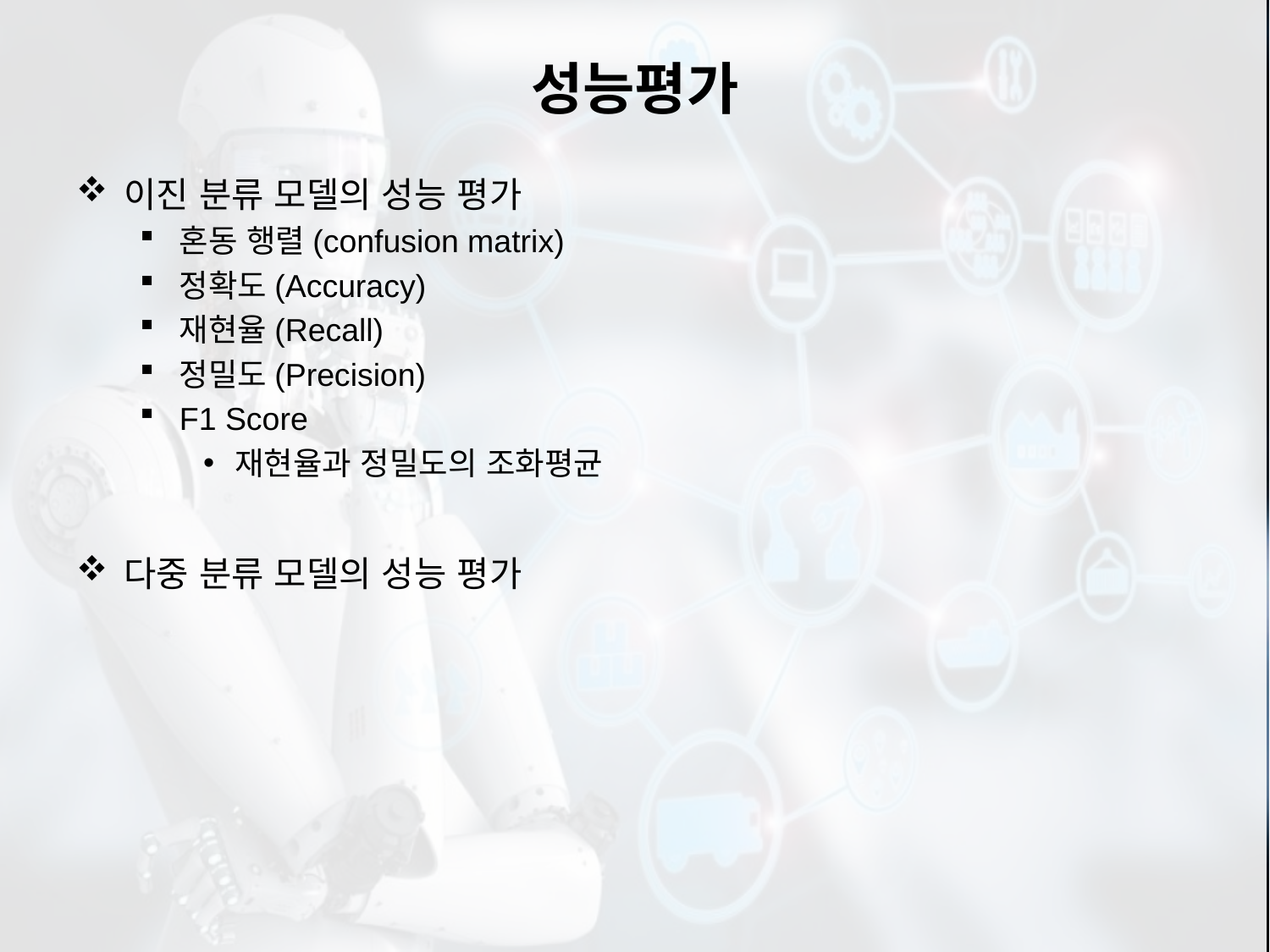

# 성능평가
이진 분류 모델의 성능 평가
혼동 행렬(confusion matrix)
정확도(Accuracy)
재현율(Recall)
정밀도(Precision)
F1 Score
재현율과 정밀도의 조화평균

다중 분류 모델의 성능 평가